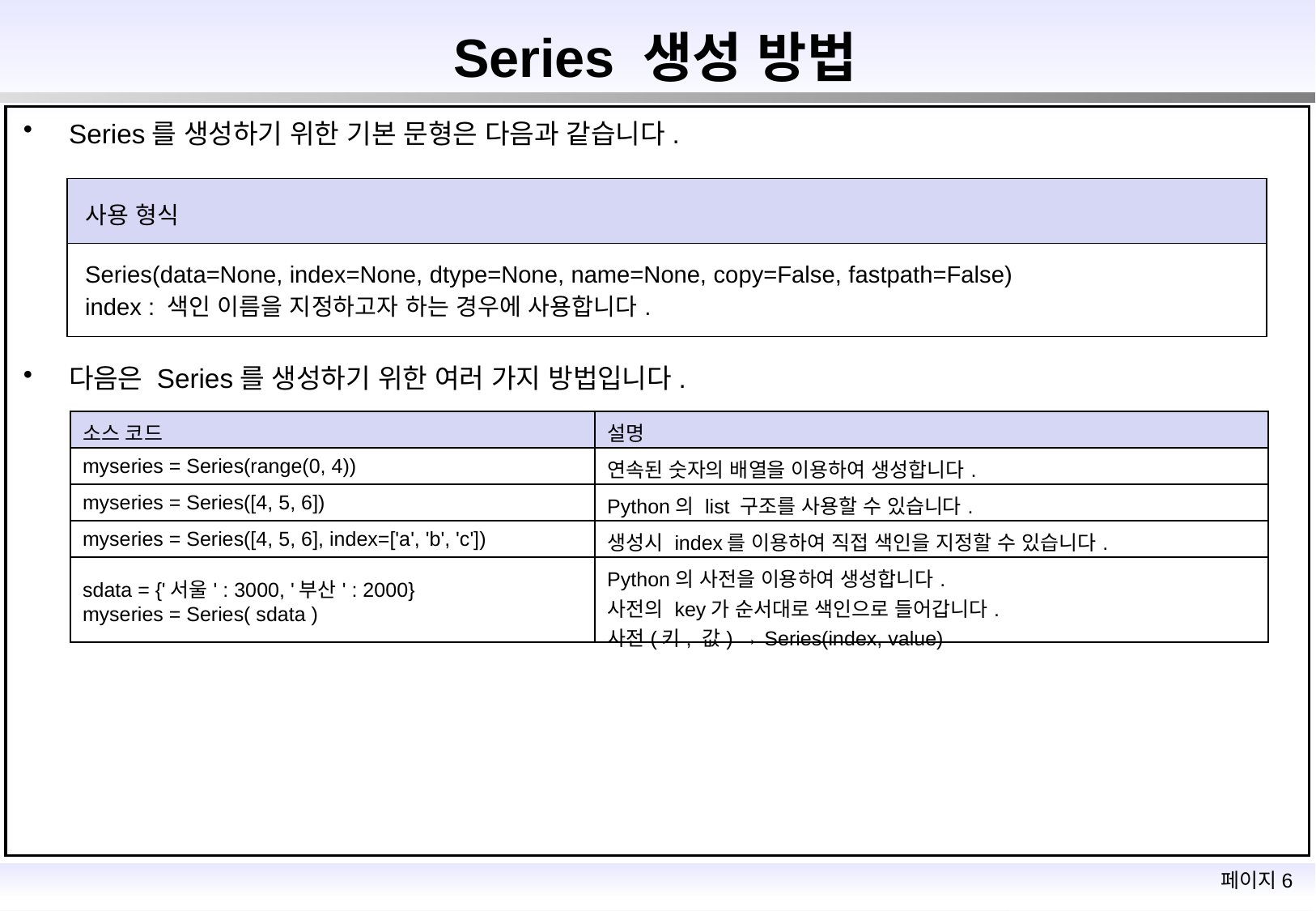

# Series 생성 방법
Series를 생성하기 위한 기본 문형은 다음과 같습니다.
| 사용 형식 |
| --- |
| Series(data=None, index=None, dtype=None, name=None, copy=False, fastpath=False) index : 색인 이름을 지정하고자 하는 경우에 사용합니다. |
다음은 Series를 생성하기 위한 여러 가지 방법입니다.
| 소스 코드 | 설명 |
| --- | --- |
| myseries = Series(range(0, 4)) | 연속된 숫자의 배열을 이용하여 생성합니다. |
| myseries = Series([4, 5, 6]) | Python의 list 구조를 사용할 수 있습니다. |
| myseries = Series([4, 5, 6], index=['a', 'b', 'c']) | 생성시 index를 이용하여 직접 색인을 지정할 수 있습니다. |
| sdata = {'서울' : 3000, '부산' : 2000} myseries = Series( sdata ) | Python의 사전을 이용하여 생성합니다. 사전의 key가 순서대로 색인으로 들어갑니다. 사전(키, 값) → Series(index, value) |